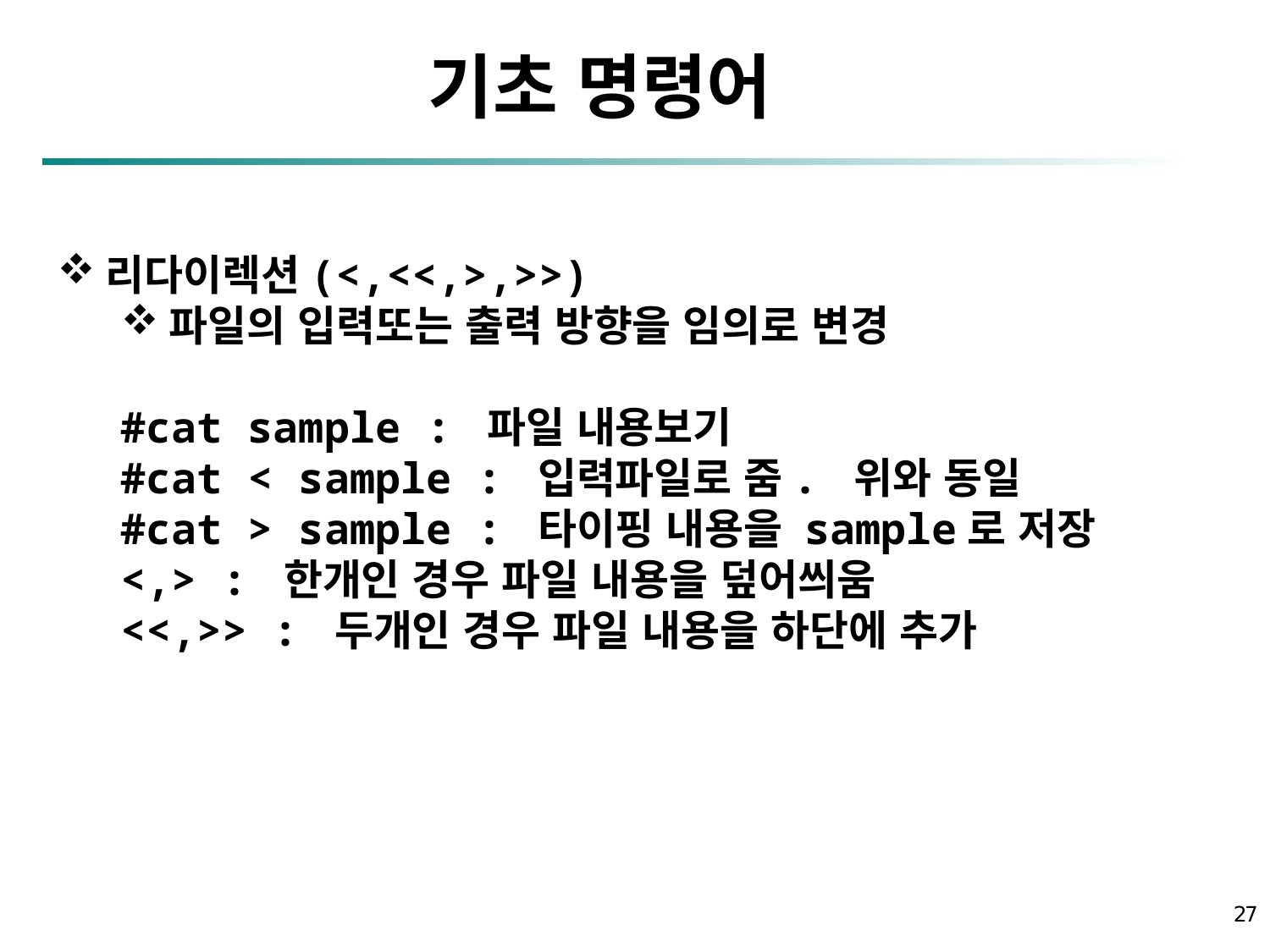

리다이렉션
기초 명령어
리다이렉션(<,<<,>,>>)
파일의 입력또는 출력 방향을 임의로 변경

#cat sample : 파일 내용보기
#cat < sample : 입력파일로 줌. 위와 동일
#cat > sample : 타이핑 내용을 sample로 저장
<,> : 한개인 경우 파일 내용을 덮어씌움
<<,>> : 두개인 경우 파일 내용을 하단에 추가

27